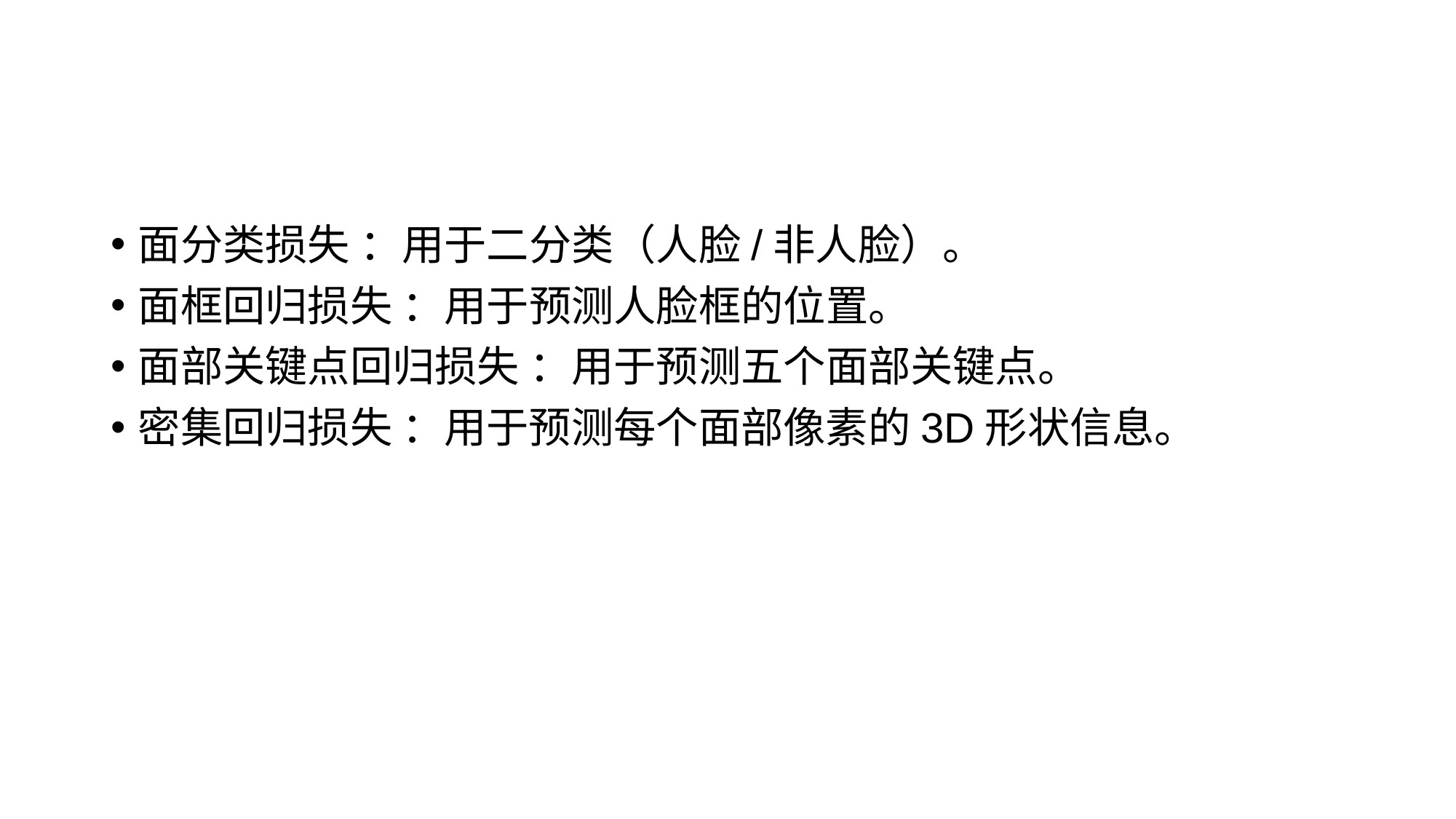

#
面分类损失 ：用于二分类（人脸/非人脸）。
面框回归损失 ​：用于预测人脸框的位置。
面部关键点回归损失 ：用于预测五个面部关键点。
密集回归损失 ：用于预测每个面部像素的3D形状信息。